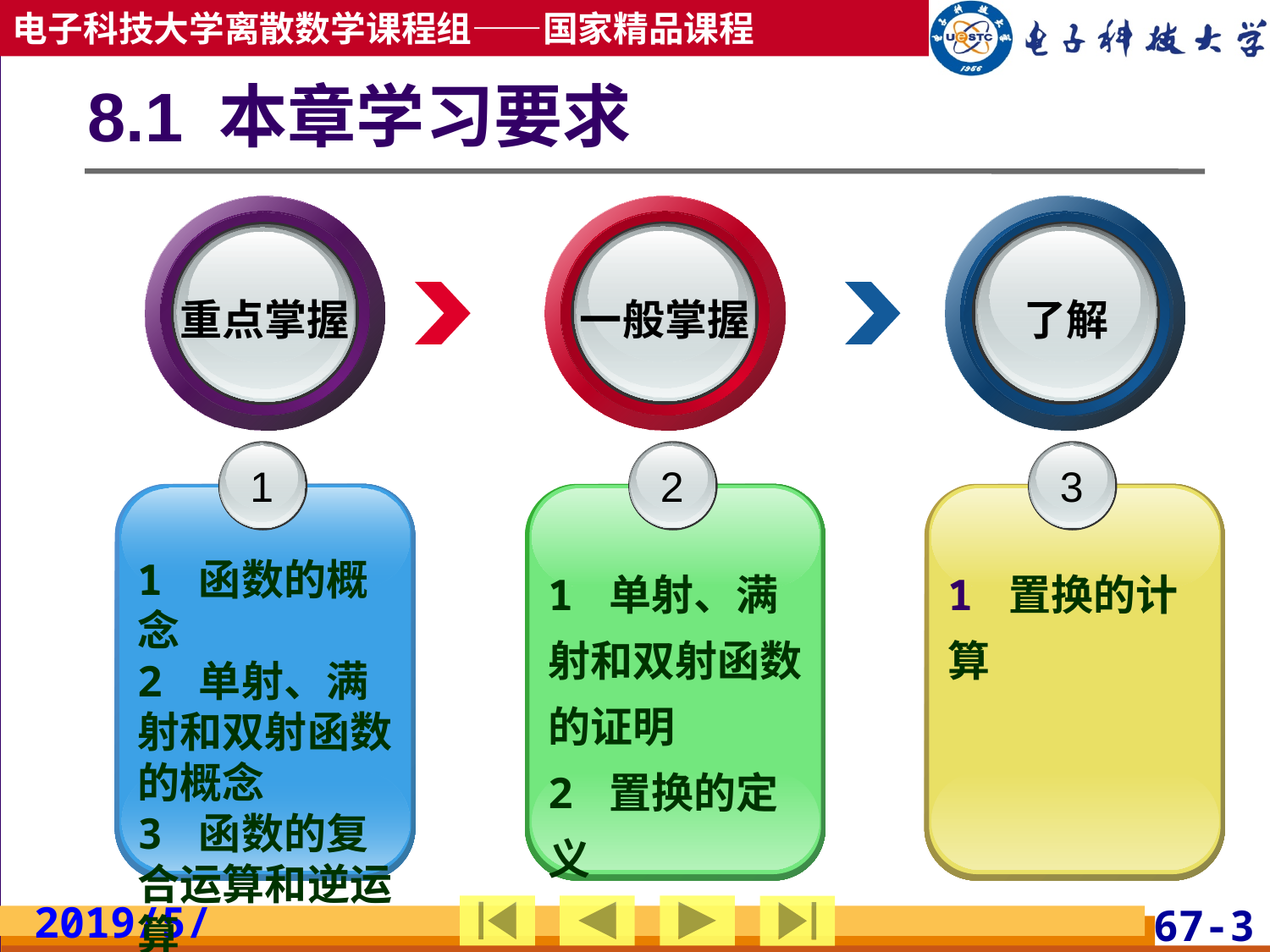

# 8.1 本章学习要求

重点掌握

一般掌握

了解

1

1 函数的概念
2 单射、满射和双射函数的概念
3 函数的复合运算和逆运算

2

1 单射、满射和双射函数的证明
2 置换的定义

3

1 置换的计算

2019/5/8